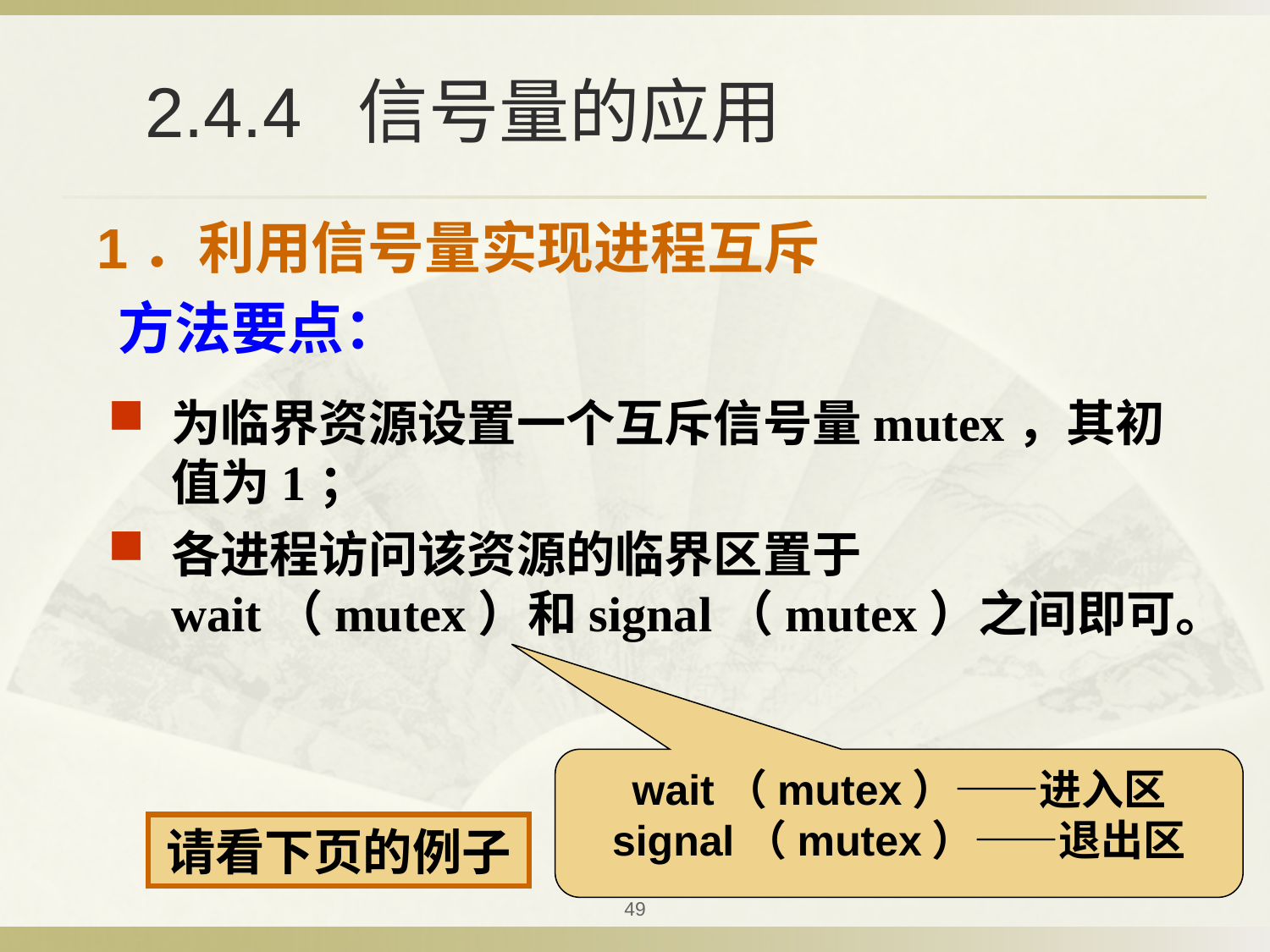

# 2.4.4  信号量的应用
1．利用信号量实现进程互斥
方法要点：
为临界资源设置一个互斥信号量mutex，其初值为1；
各进程访问该资源的临界区置于wait（mutex）和signal（mutex）之间即可。
wait（mutex）——进入区
signal（mutex）——退出区
请看下页的例子
49